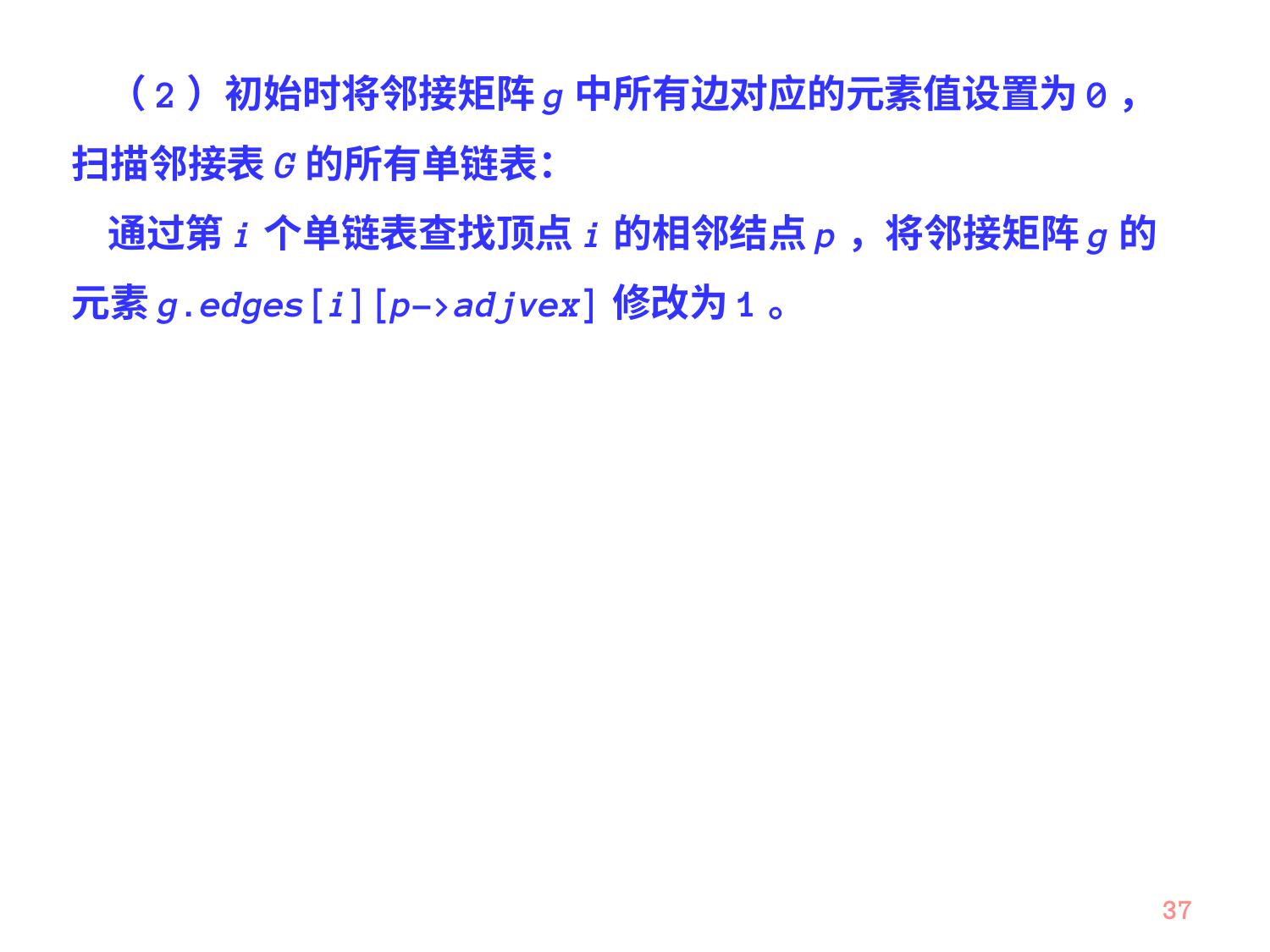

（2）初始时将邻接矩阵g中所有边对应的元素值设置为0，扫描邻接表G的所有单链表：
   通过第i个单链表查找顶点i的相邻结点p，将邻接矩阵g的元素g.edges[i][p->adjvex]修改为1。
37